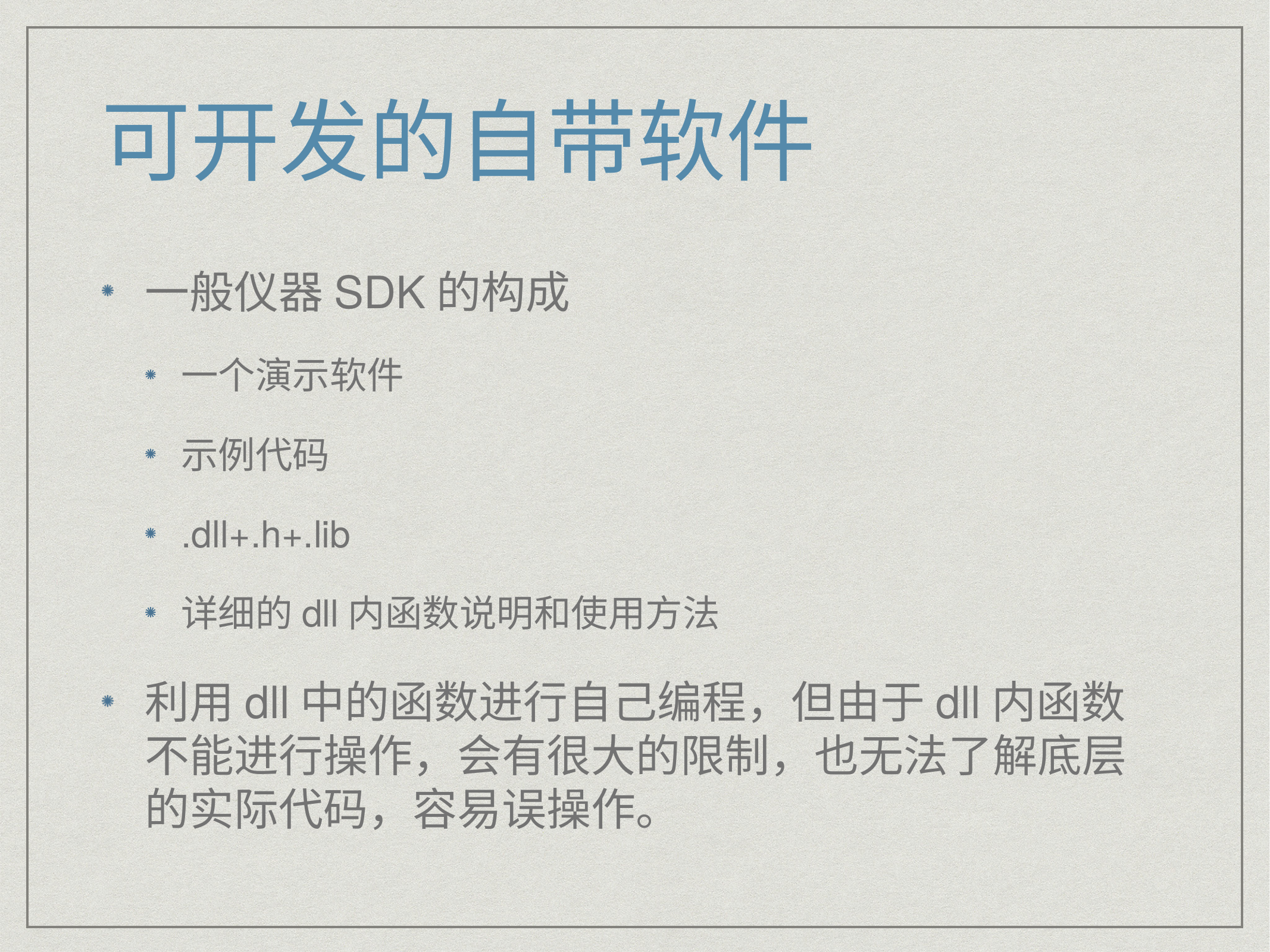

# 可开发的自带软件
一般仪器SDK的构成
一个演示软件
示例代码
.dll+.h+.lib
详细的dll内函数说明和使用方法
利用dll中的函数进行自己编程，但由于dll内函数不能进行操作，会有很大的限制，也无法了解底层的实际代码，容易误操作。